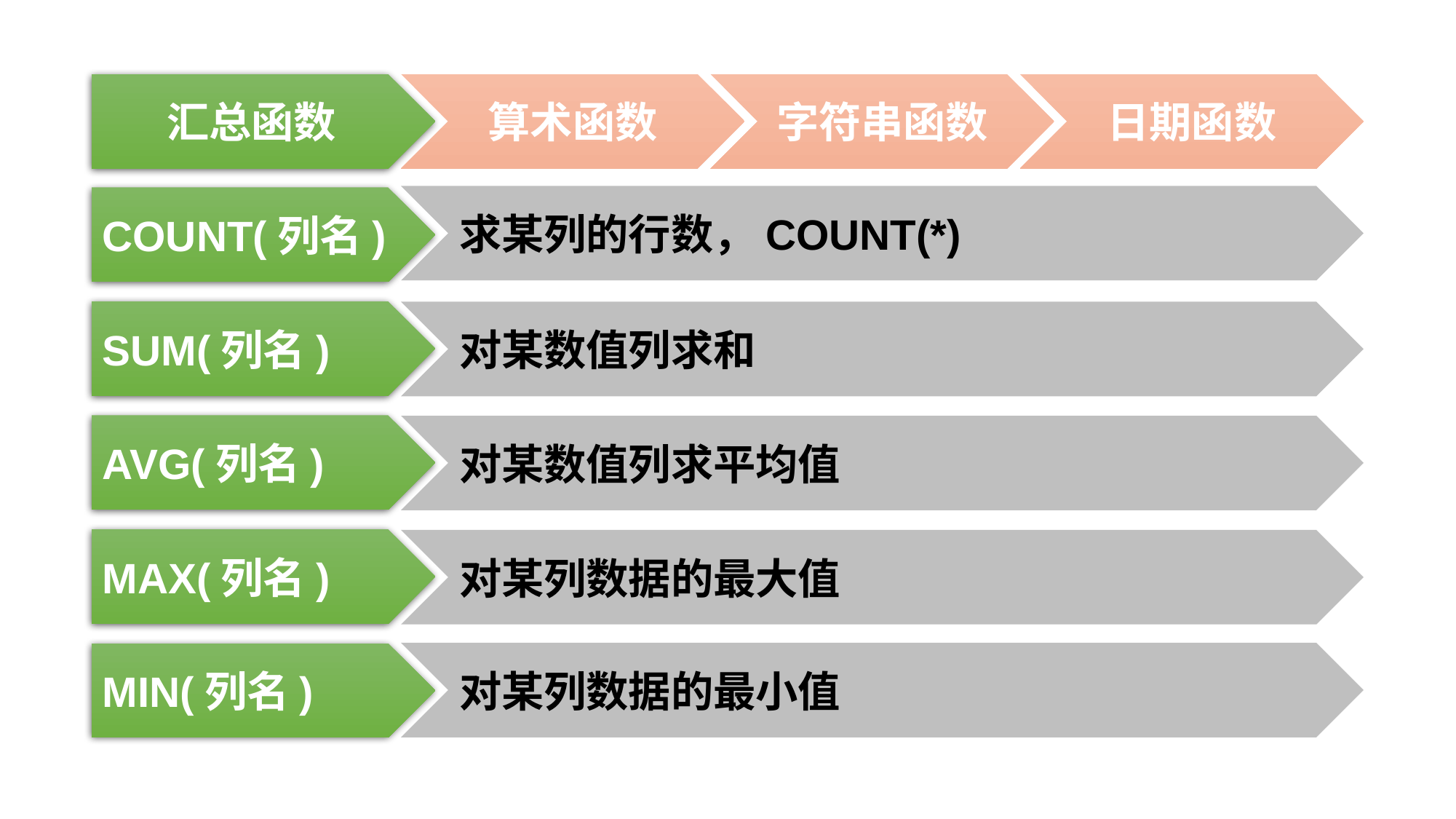

汇总函数
算术函数
字符串函数
日期函数
求某列的行数，COUNT(*)
COUNT(列名)
SUM(列名)
对某数值列求和
AVG(列名)
对某数值列求平均值
MAX(列名)
对某列数据的最大值
对某列数据的最小值
MIN(列名)